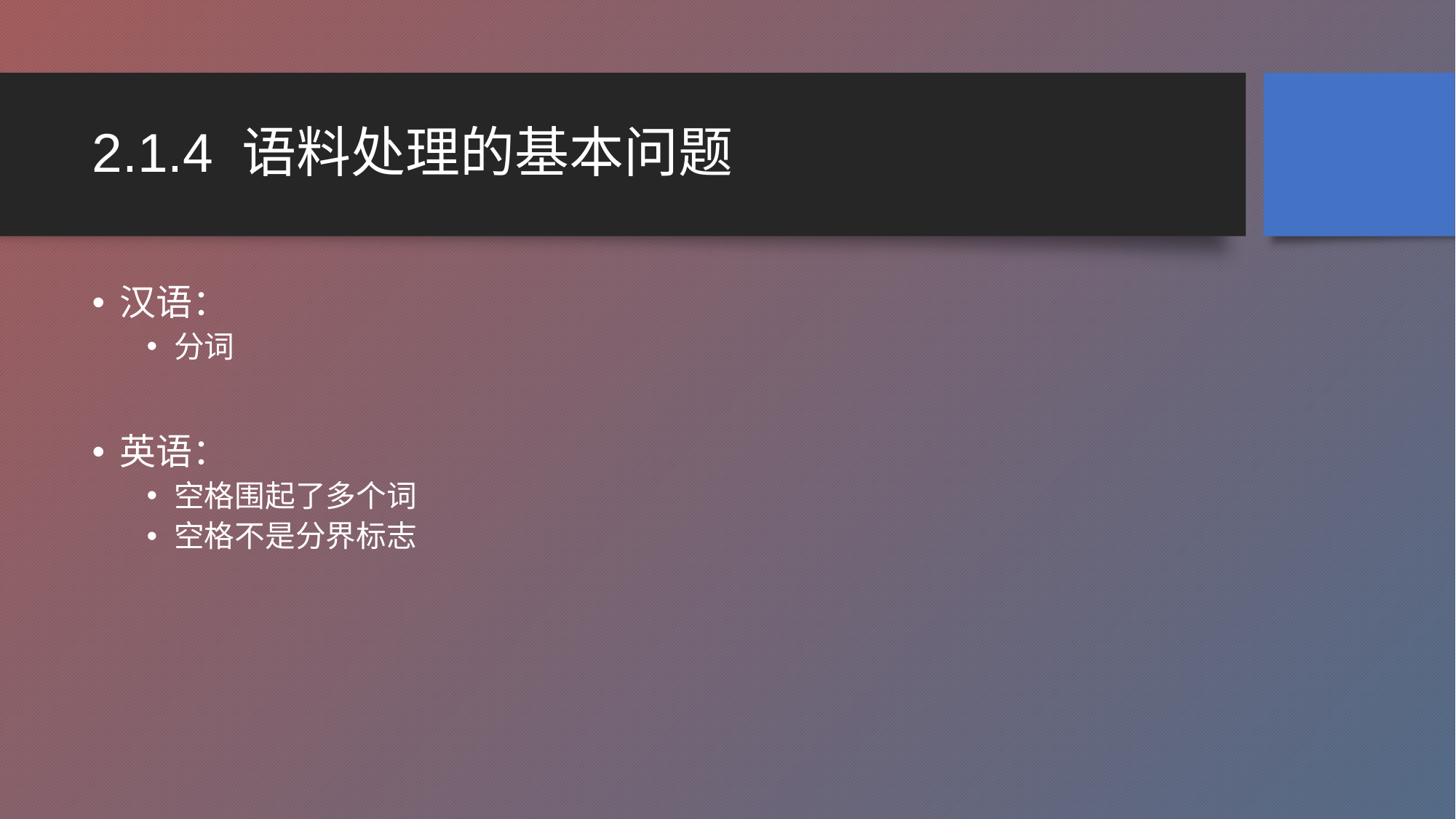

# 2.1.4 语料处理的基本问题
汉语：
分词

英语：
空格围起了多个词
空格不是分界标志